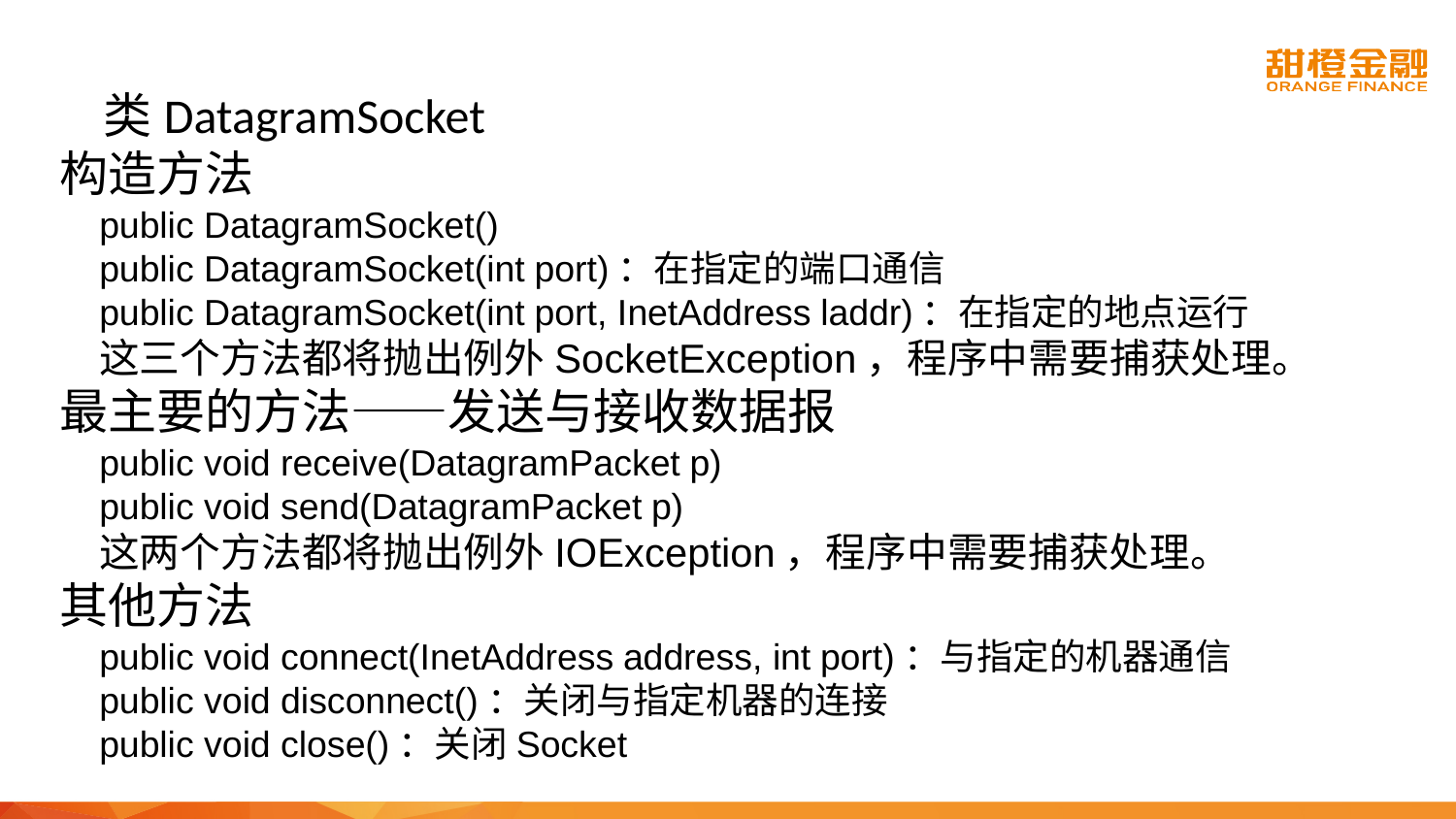

类DatagramSocket
  构造方法
public DatagramSocket()
public DatagramSocket(int port)：在指定的端口通信
public DatagramSocket(int port, InetAddress laddr)：在指定的地点运行
这三个方法都将抛出例外SocketException，程序中需要捕获处理。
  最主要的方法——发送与接收数据报
public void receive(DatagramPacket p)
public void send(DatagramPacket p)
这两个方法都将抛出例外IOException，程序中需要捕获处理。
  其他方法
public void connect(InetAddress address, int port)：与指定的机器通信
public void disconnect()：关闭与指定机器的连接
public void close()：关闭Socket